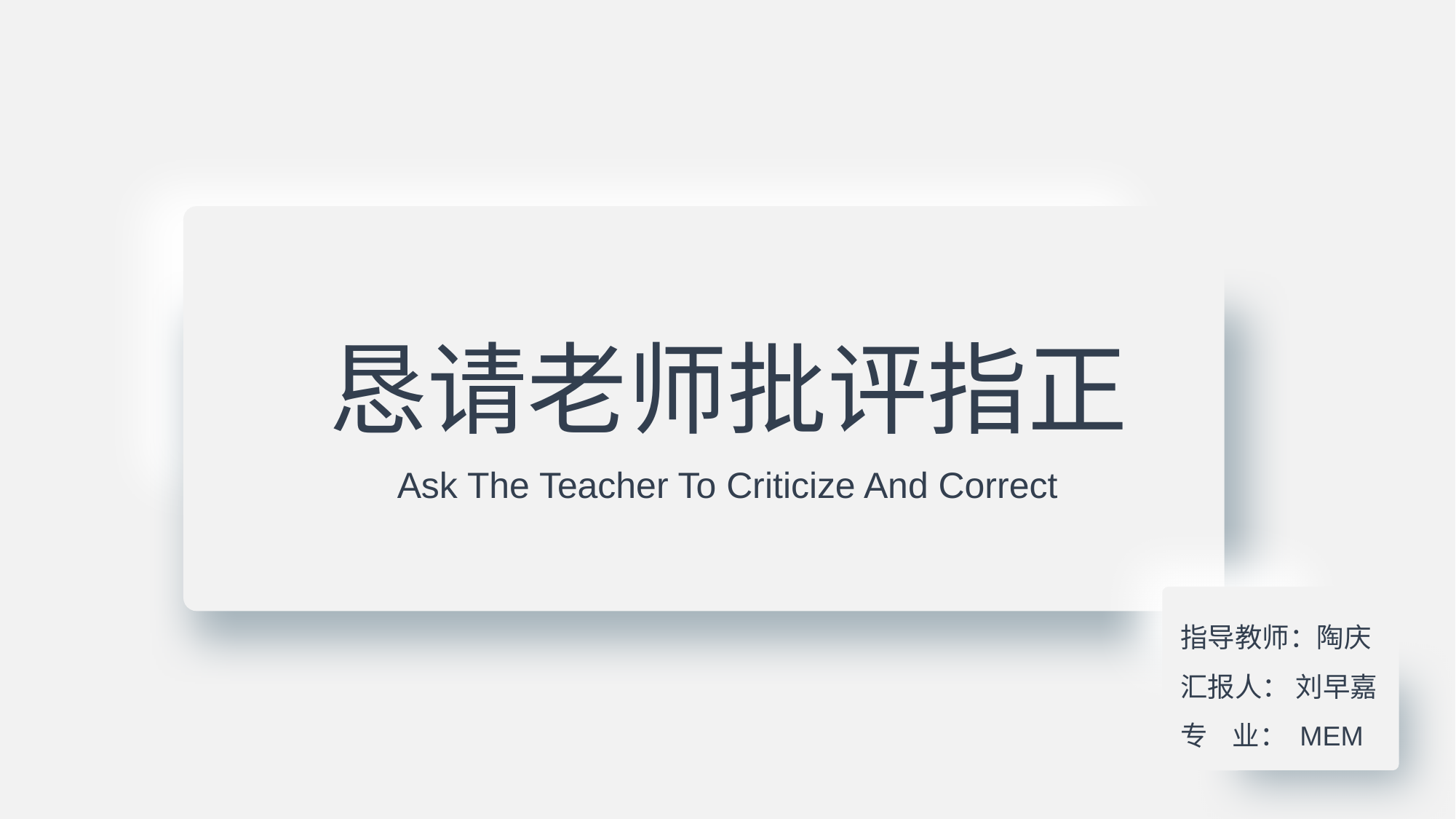

恳请老师批评指正
Ask The Teacher To Criticize And Correct

指导教师：陶庆
汇报人： 刘早嘉
专    业： MEM